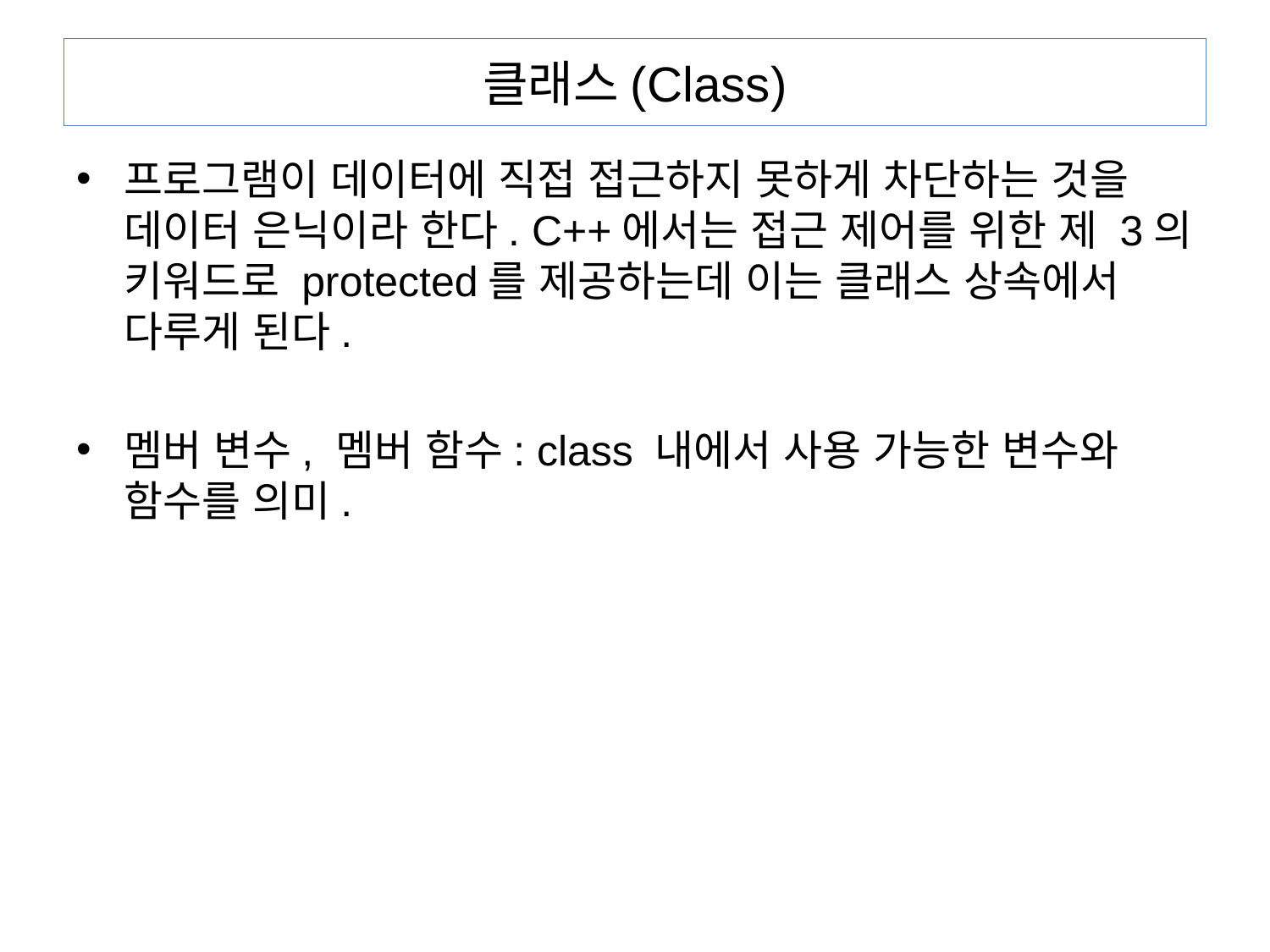

# 클래스(Class)
프로그램이 데이터에 직접 접근하지 못하게 차단하는 것을 데이터 은닉이라 한다. C++에서는 접근 제어를 위한 제 3의 키워드로 protected를 제공하는데 이는 클래스 상속에서 다루게 된다.

멤버 변수, 멤버 함수: class 내에서 사용 가능한 변수와 함수를 의미.